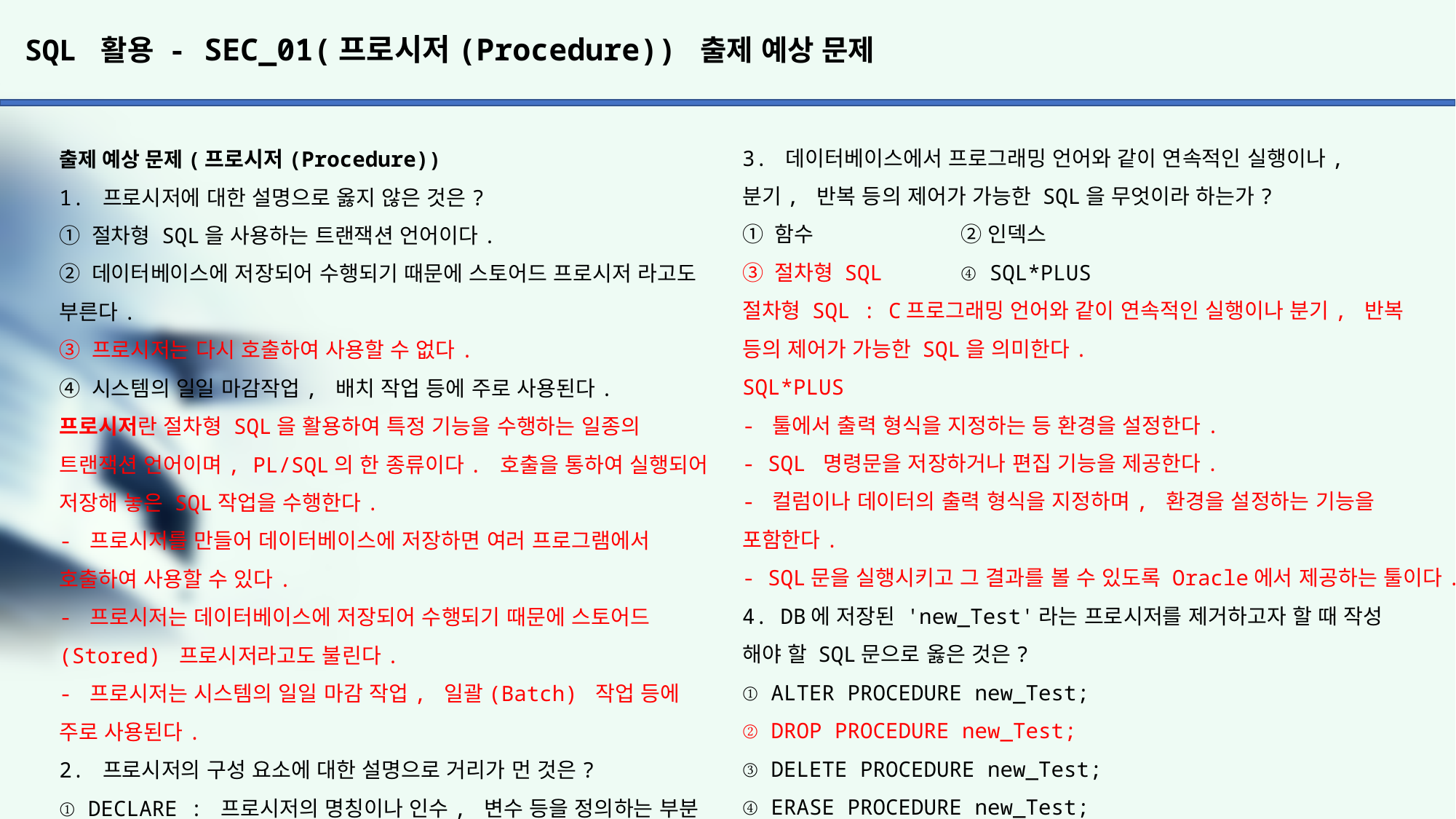

# SQL 활용 - SEC_01(프로시저(Procedure)) 출제 예상 문제
3. 데이터베이스에서 프로그래밍 언어와 같이 연속적인 실행이나,
분기, 반복 등의 제어가 가능한 SQL을 무엇이라 하는가?
① 함수		② 인덱스
③ 절차형 SQL	④ SQL*PLUS
절차형 SQL : C프로그래밍 언어와 같이 연속적인 실행이나 분기, 반복 등의 제어가 가능한 SQL을 의미한다.
SQL*PLUS
- 툴에서 출력 형식을 지정하는 등 환경을 설정한다.
- SQL 명령문을 저장하거나 편집 기능을 제공한다.
- 컬럼이나 데이터의 출력 형식을 지정하며, 환경을 설정하는 기능을 포함한다.
- SQL문을 실행시키고 그 결과를 볼 수 있도록 Oracle에서 제공하는 툴이다.
4. DB에 저장된 'new_Test'라는 프로시저를 제거하고자 할 때 작성
해야 할 SQL문으로 옳은 것은?
① ALTER PROCEDURE new_Test;
② DROP PROCEDURE new_Test;
③ DELETE PROCEDURE new_Test;
④ ERASE PROCEDURE new_Test;
프로시저 생성은 CREATE, 실행은 EXECUTE, EXEC, CALL 명령어를 사용하고, 제거는 DROP이다.
ALTER PROCEDURE는 PROCEDURE를 내부 PROCEDURE를 재 컴파일 할 때 사용한다.

출제 예상 문제(프로시저(Procedure))
1. 프로시저에 대한 설명으로 옳지 않은 것은?
① 절차형 SQL을 사용하는 트랜잭션 언어이다.
② 데이터베이스에 저장되어 수행되기 때문에 스토어드 프로시저 라고도 부른다.
③ 프로시저는 다시 호출하여 사용할 수 없다.
④ 시스템의 일일 마감작업, 배치 작업 등에 주로 사용된다.
프로시저란 절차형 SQL을 활용하여 특정 기능을 수행하는 일종의
트랜잭션 언어이며, PL/SQL의 한 종류이다. 호출을 통하여 실행되어 저장해 놓은 SQL작업을 수행한다.
- 프로시저를 만들어 데이터베이스에 저장하면 여러 프로그램에서 호출하여 사용할 수 있다.
- 프로시저는 데이터베이스에 저장되어 수행되기 때문에 스토어드
(Stored) 프로시저라고도 불린다.
- 프로시저는 시스템의 일일 마감 작업, 일괄(Batch) 작업 등에 주로 사용된다.
2. 프로시저의 구성 요소에 대한 설명으로 거리가 먼 것은?
① DECLARE : 프로시저의 명칭이나 인수, 변수 등을 정의하는 부분
② CONTROL : 조건문이나 반복문을 삽입하여 데이터를 처리하는 부분
③ TRANSACTION : 앞에서 수행한 작업들에 대한 DB 적용 여부를 결정하는 부분
④ EXCEPTION : 파라미터에 오류가 발생했을 때 이를 처리하는 방법을 정의하는 부분
EXCEPTION은 BEGIN~END 영역 안에서 경고나 오류가 발생한 경우 이를 처리하는 방법을 정의하는 부분이다.
프로시저의 구성 요소
- DECLARE : 프로시저의 명칭, 변수, 인수, 데이터 타입을 정의하는 선언부이다.
- BEGIN ~ END : 프로시저의 시작과 종료를 의미하는 예약어이다.
- CONTROL : 조건문이나 반복문이 삽입되어 데이터를 순차적으로 처리된다.
- SQL : DML, DCL이 삽입되어 데이터 관리를 위한 조회, 추가, 수정, 삭제 작업을 수행한다.
- EXCEPTION : BEGIN~END 영역 안에서 경고나 오류가 발생한 경우 이를 처리하는 방법을 정의하는 부분이다.
- TRANSACTION : 수행되어진 데이터 작업들의 결과를 물리적 DB에 적용할지 취소할지를 결정하는 처리부이다.